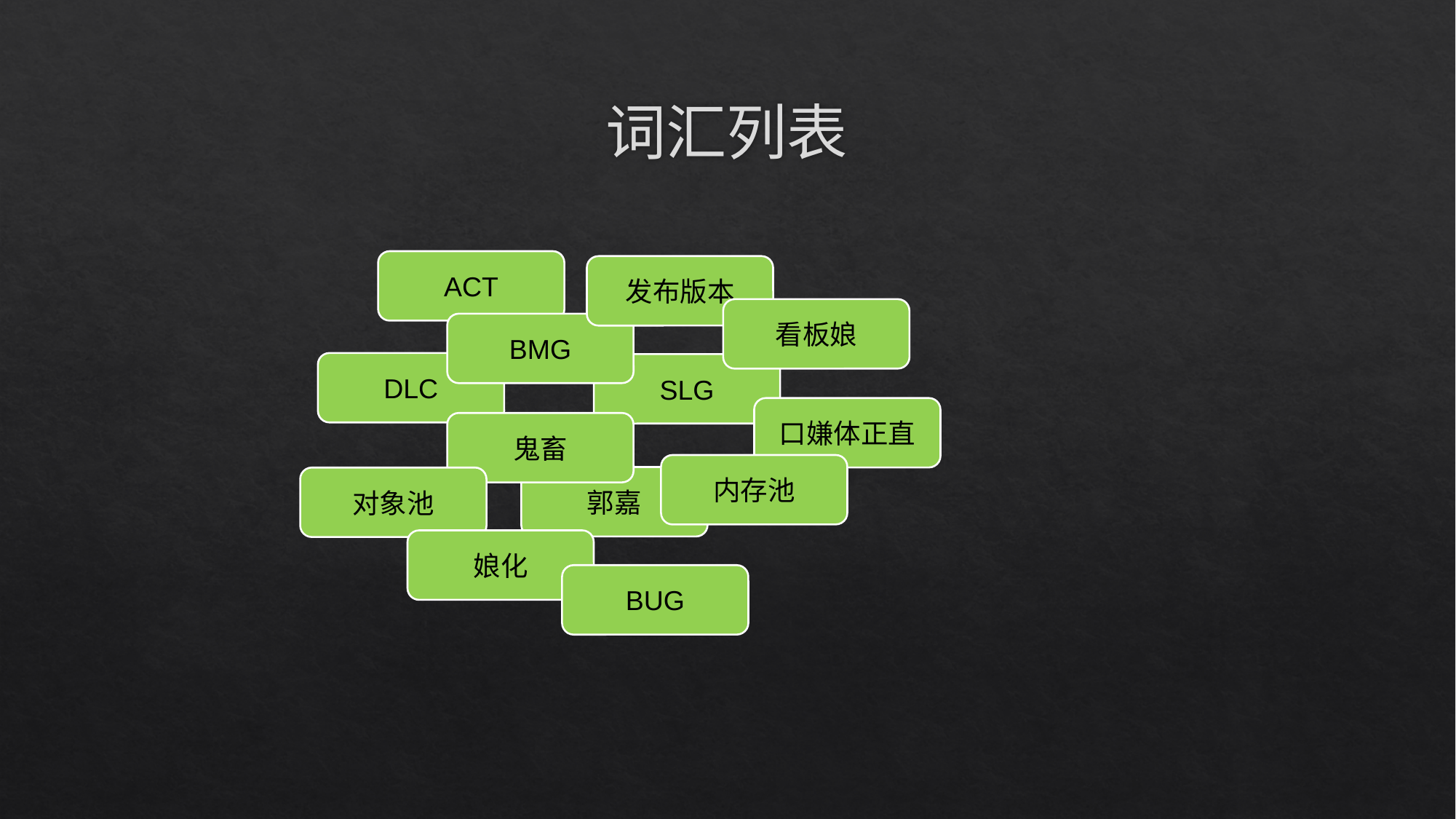

# 词汇列表
ACT
发布版本
看板娘
BMG
DLC
SLG
口嫌体正直
鬼畜
内存池
郭嘉
对象池
娘化
BUG